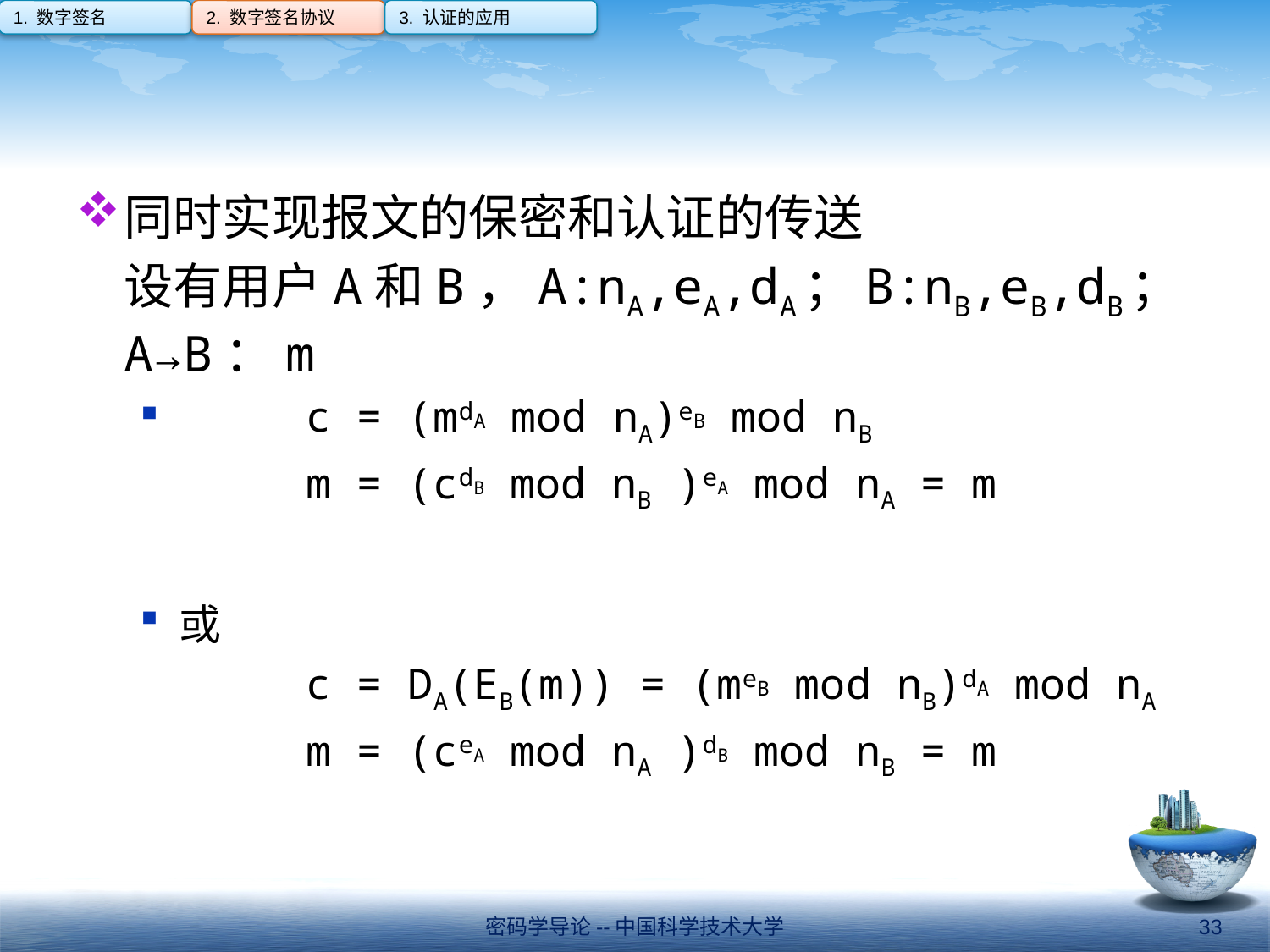

1. 数字签名
2. 数字签名协议
3. 认证的应用
#
同时实现报文的保密和认证的传送
	设有用户A和B，A:nA,eA,dA；B:nB,eB,dB；A→B：m
	c = (mdA mod nA)eB mod nB
		m = (cdB mod nB )eA mod nA = m

或
		c = DA(EB(m)) = (meB mod nB)dA mod nA
		m = (ceA mod nA )dB mod nB = m

密码学导论--中国科学技术大学
33